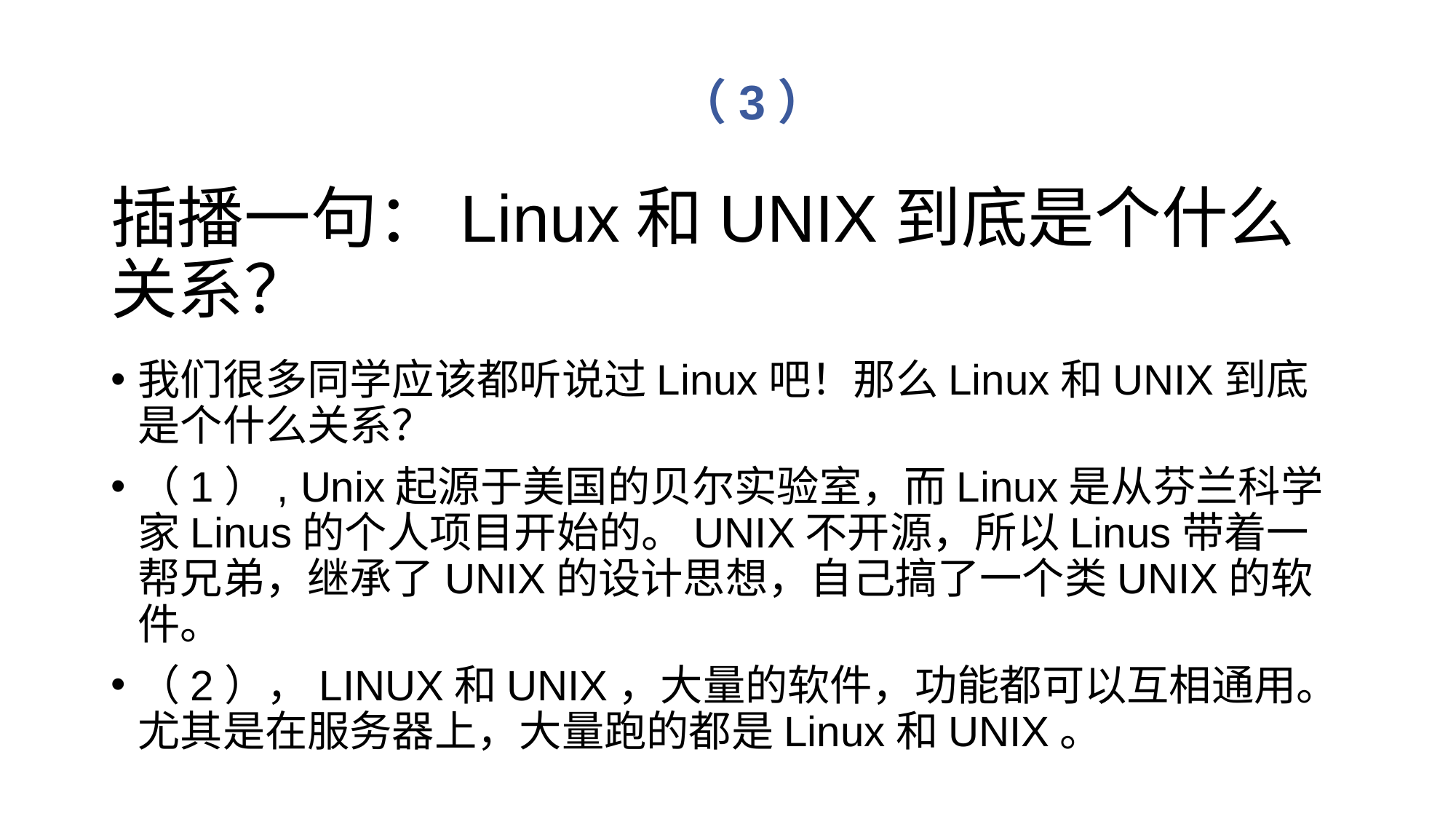

（3）

插播一句：Linux和UNIX到底是个什么关系？
我们很多同学应该都听说过Linux吧！那么Linux和UNIX到底是个什么关系？
（1）, Unix起源于美国的贝尔实验室，而Linux是从芬兰科学家Linus的个人项目开始的。UNIX不开源，所以Linus带着一帮兄弟，继承了UNIX的设计思想，自己搞了一个类UNIX的软件。
（2），LINUX和UNIX，大量的软件，功能都可以互相通用。尤其是在服务器上，大量跑的都是Linux和UNIX。